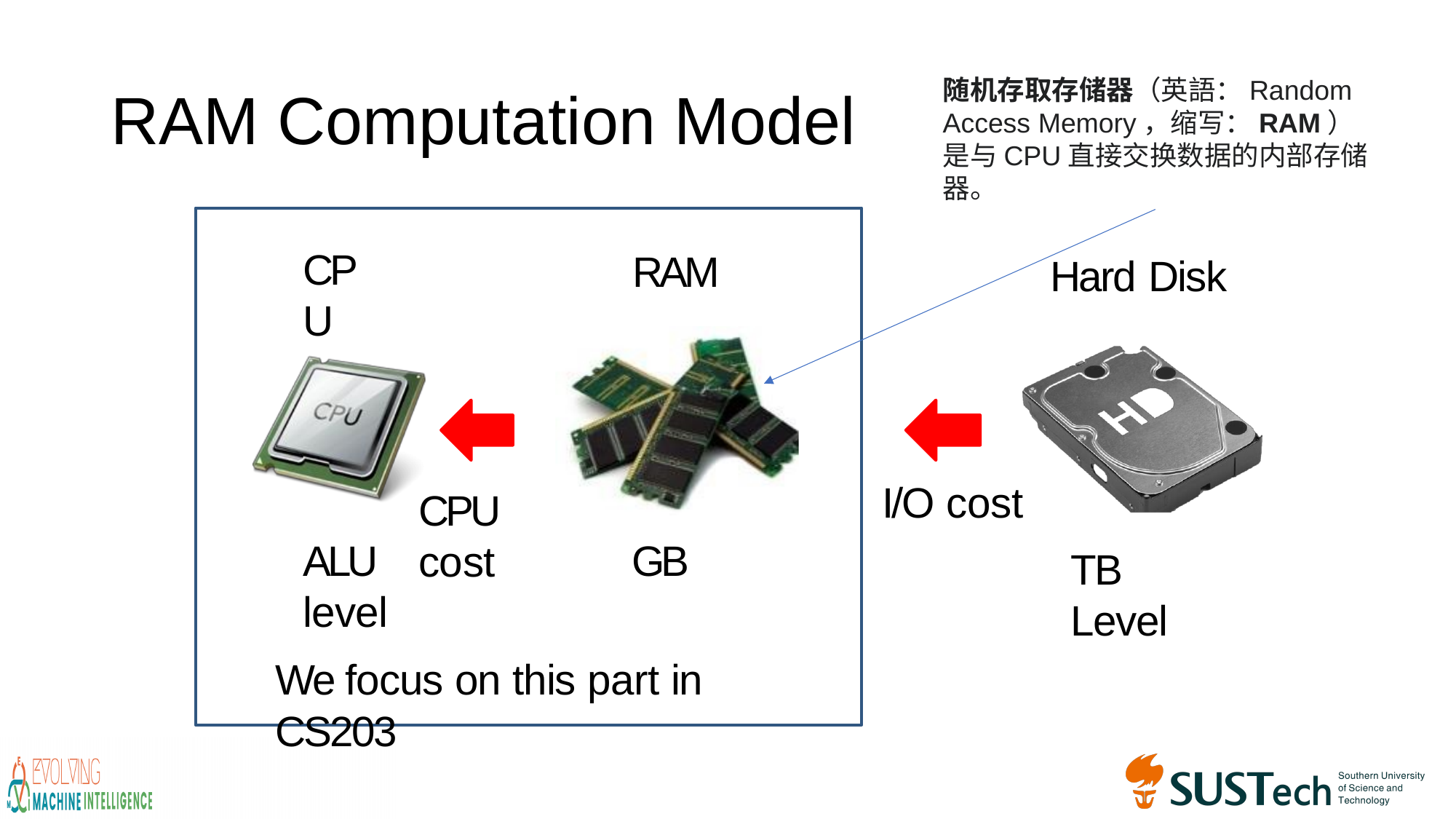

# RAM Computation Model
随机存取存储器（英語：Random Access Memory，缩写：RAM）是与CPU直接交换数据的内部存储器。

CPU
RAM
Hard Disk

I/O cost
CPU cost
ALU	GB level
TB Level
We focus on this part in CS203